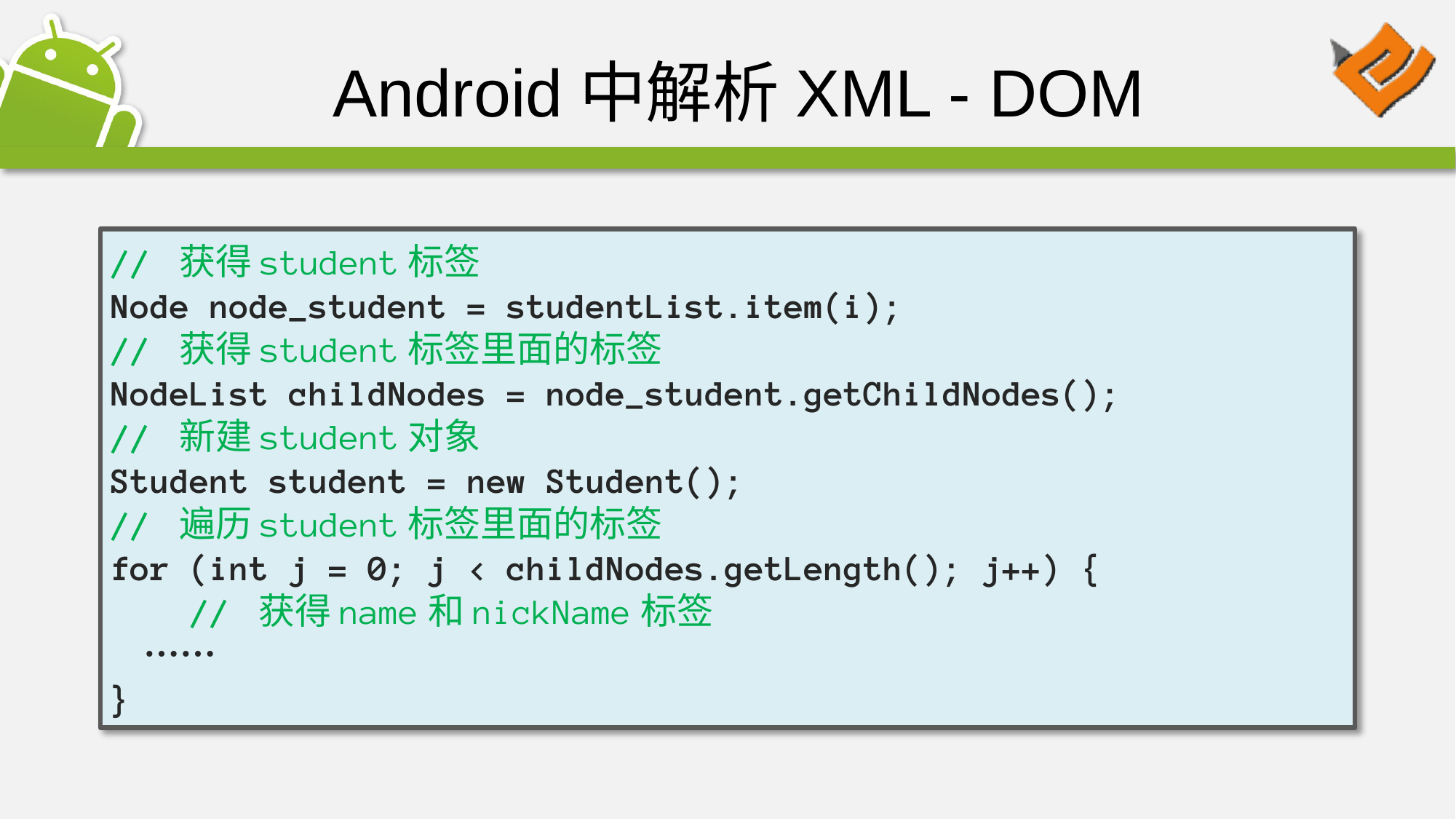

# Android中解析XML - DOM
// 获得student标签
Node node_student = studentList.item(i);
// 获得student标签里面的标签
NodeList childNodes = node_student.getChildNodes();
// 新建student对象
Student student = new Student();
// 遍历student标签里面的标签
for (int j = 0; j < childNodes.getLength(); j++) {
    // 获得name和nickName标签
    ……
}